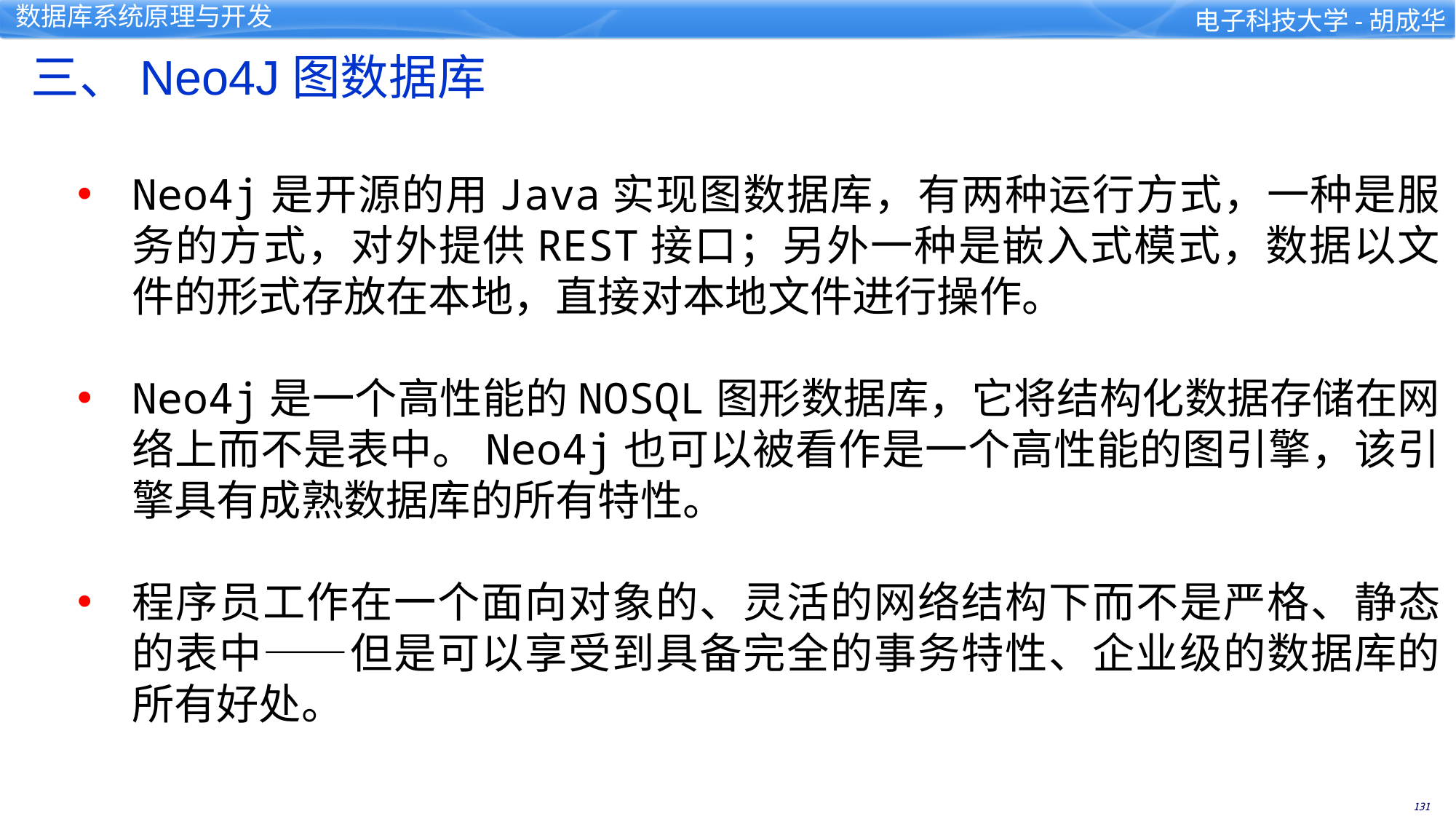

三、Neo4J图数据库
Neo4j是开源的用Java实现图数据库，有两种运行方式，一种是服务的方式，对外提供REST接口；另外一种是嵌入式模式，数据以文件的形式存放在本地，直接对本地文件进行操作。

Neo4j是一个高性能的NOSQL图形数据库，它将结构化数据存储在网络上而不是表中。Neo4j也可以被看作是一个高性能的图引擎，该引擎具有成熟数据库的所有特性。

程序员工作在一个面向对象的、灵活的网络结构下而不是严格、静态的表中——但是可以享受到具备完全的事务特性、企业级的数据库的所有好处。